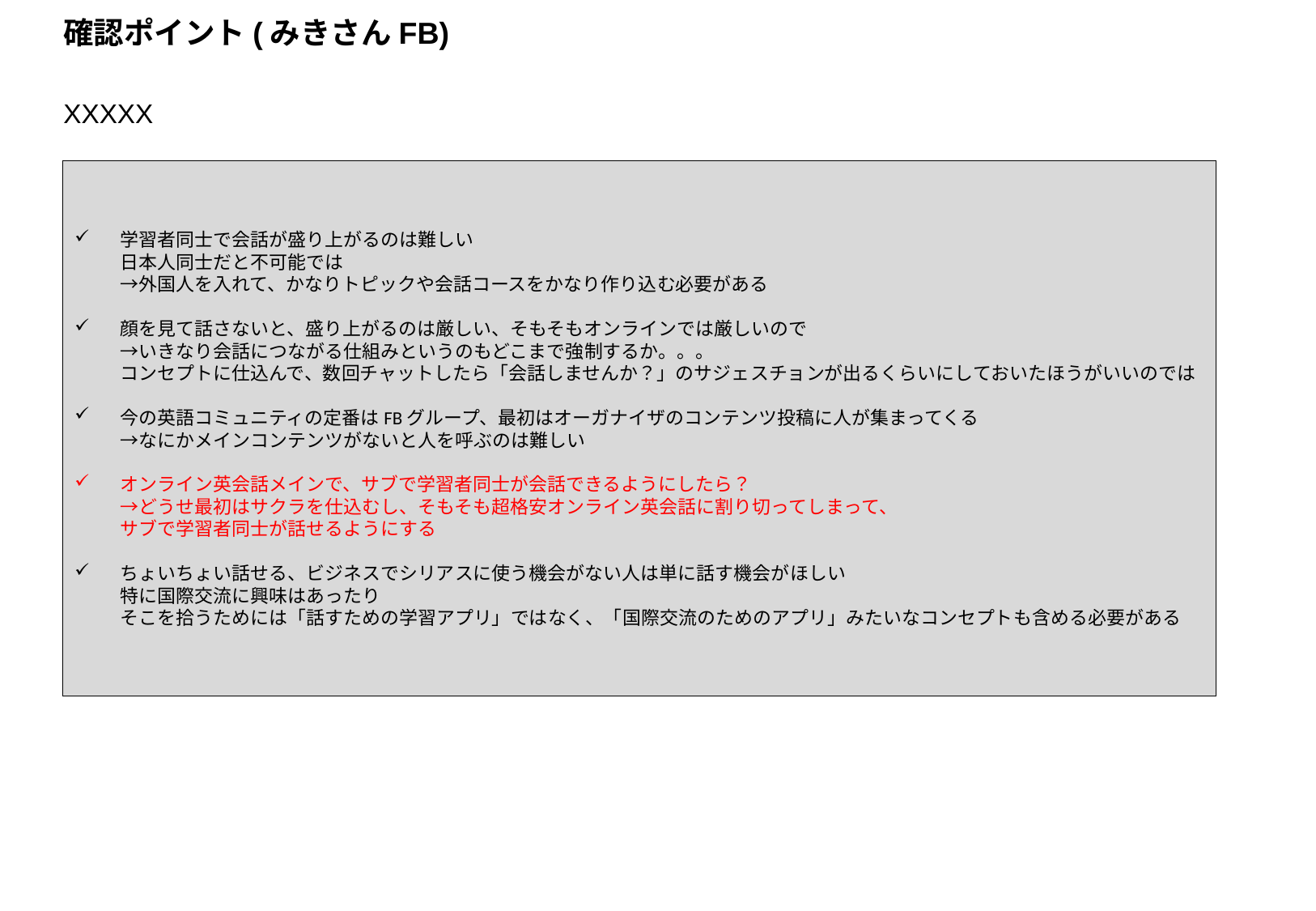

確認ポイント(みきさんFB)
# XXXXX
学習者同士で会話が盛り上がるのは難しい
日本人同士だと不可能では
→外国人を入れて、かなりトピックや会話コースをかなり作り込む必要がある

顔を見て話さないと、盛り上がるのは厳しい、そもそもオンラインでは厳しいので
→いきなり会話につながる仕組みというのもどこまで強制するか。。。
コンセプトに仕込んで、数回チャットしたら「会話しませんか？」のサジェスチョンが出るくらいにしておいたほうがいいのでは

今の英語コミュニティの定番はFBグループ、最初はオーガナイザのコンテンツ投稿に人が集まってくる
→なにかメインコンテンツがないと人を呼ぶのは難しい

オンライン英会話メインで、サブで学習者同士が会話できるようにしたら？
→どうせ最初はサクラを仕込むし、そもそも超格安オンライン英会話に割り切ってしまって、
サブで学習者同士が話せるようにする

ちょいちょい話せる、ビジネスでシリアスに使う機会がない人は単に話す機会がほしい
特に国際交流に興味はあったり
そこを拾うためには「話すための学習アプリ」ではなく、「国際交流のためのアプリ」みたいなコンセプトも含める必要がある